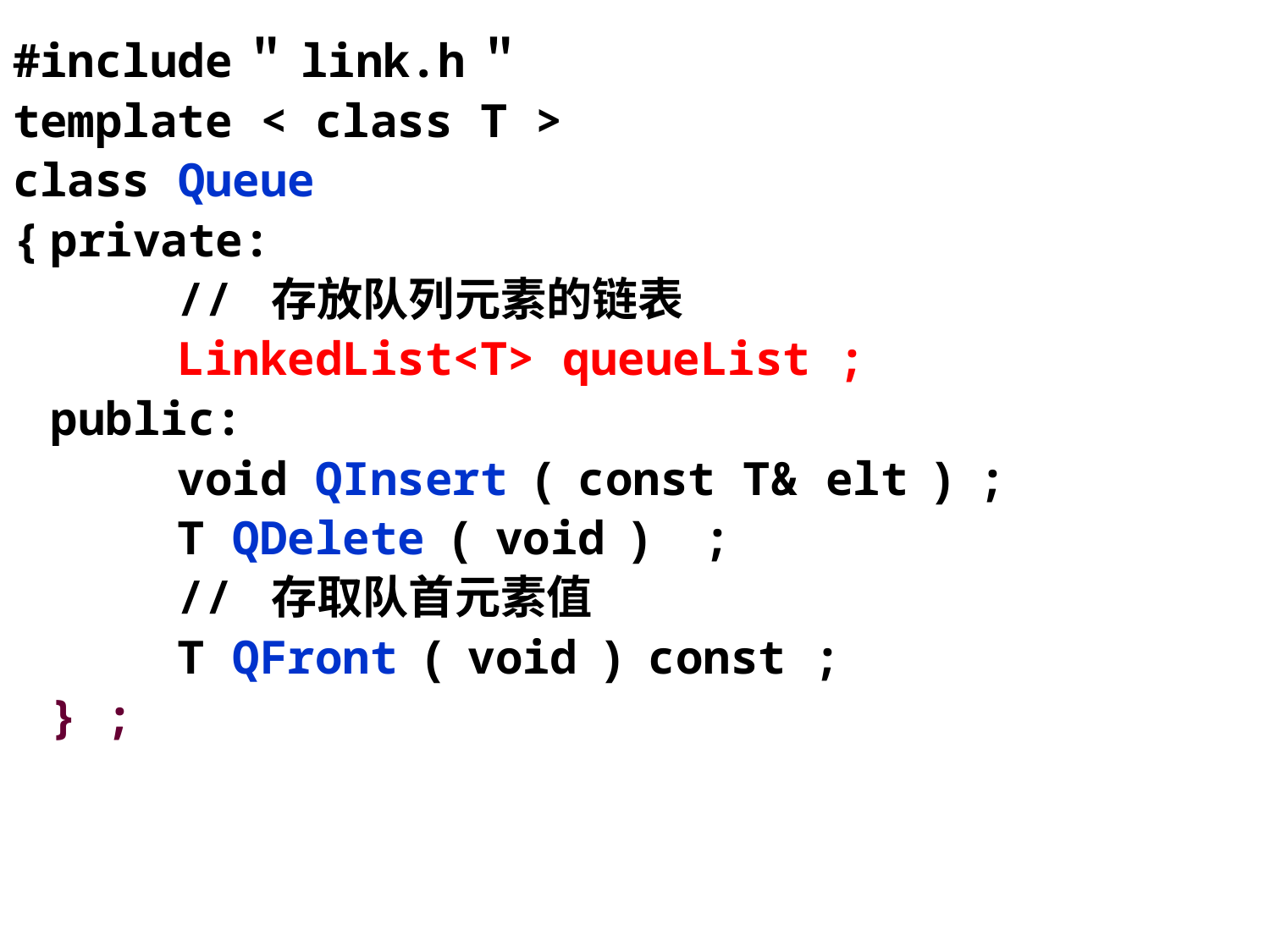

#include＂link.h＂
template < class T >
class Queue
{	private:
		// 存放队列元素的链表
		LinkedList<T> queueList ;
	public:
		void QInsert ( const T& elt ) ;
		T QDelete ( void )  ;
		// 存取队首元素值
		T QFront ( void ) const ;
	} ;